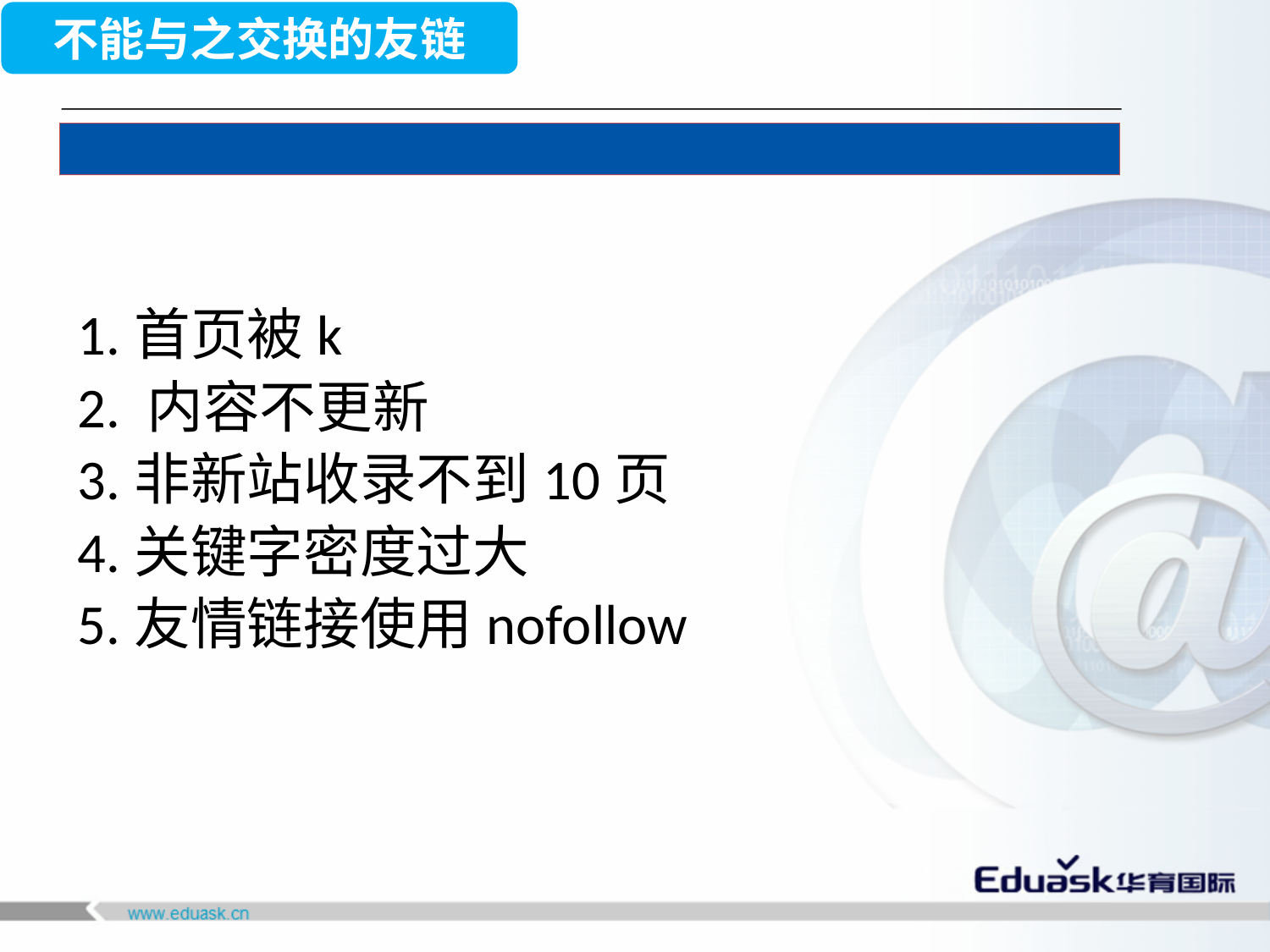

不能与之交换的友链

1.首页被k
2. 内容不更新
3.非新站收录不到10页
4.关键字密度过大
5.友情链接使用nofollow